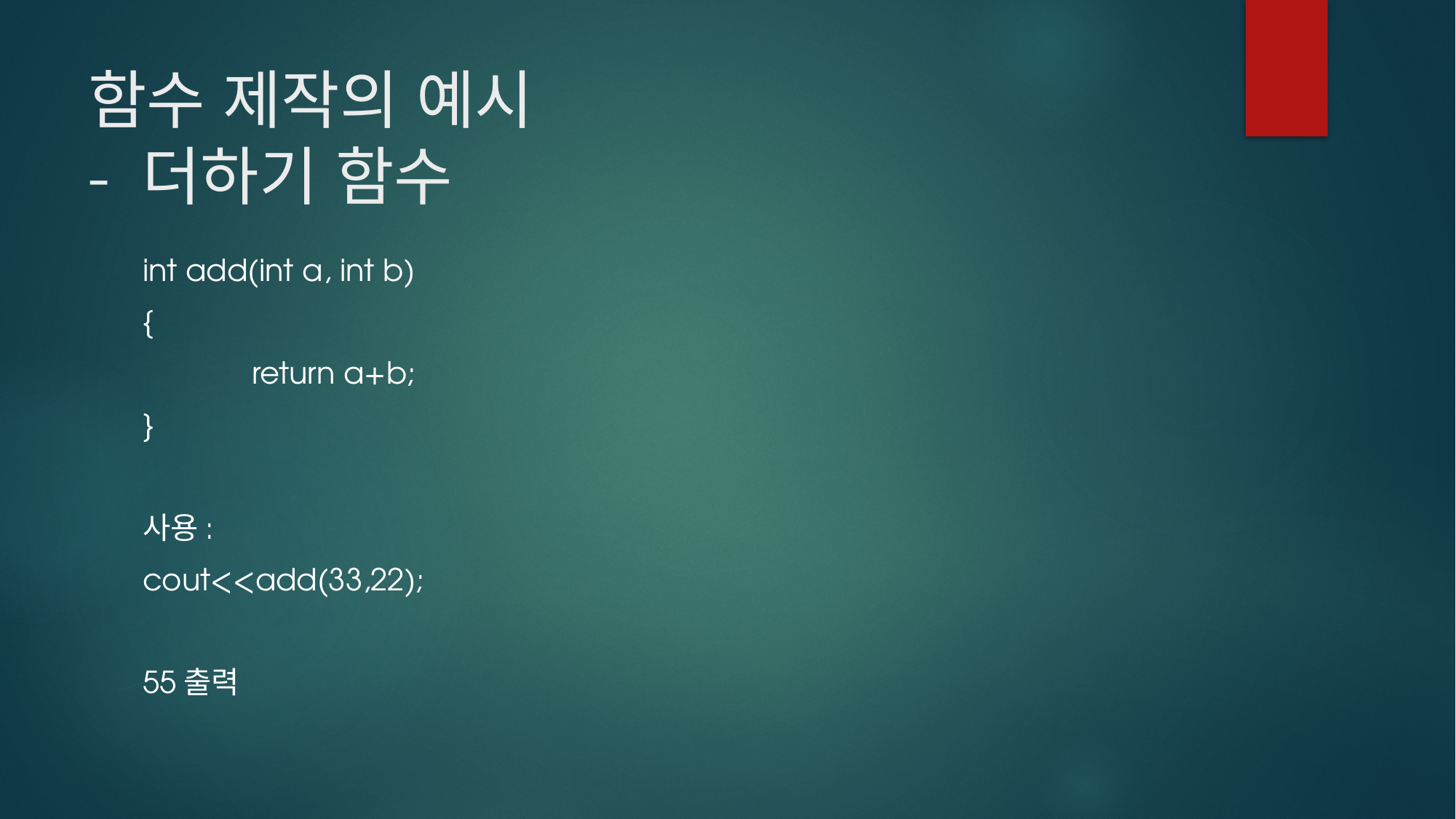

# 함수 제작의 예시 - 더하기 함수
int add(int a, int b)
{
	return a+b;
}

사용:
cout<<add(33,22);

55출력